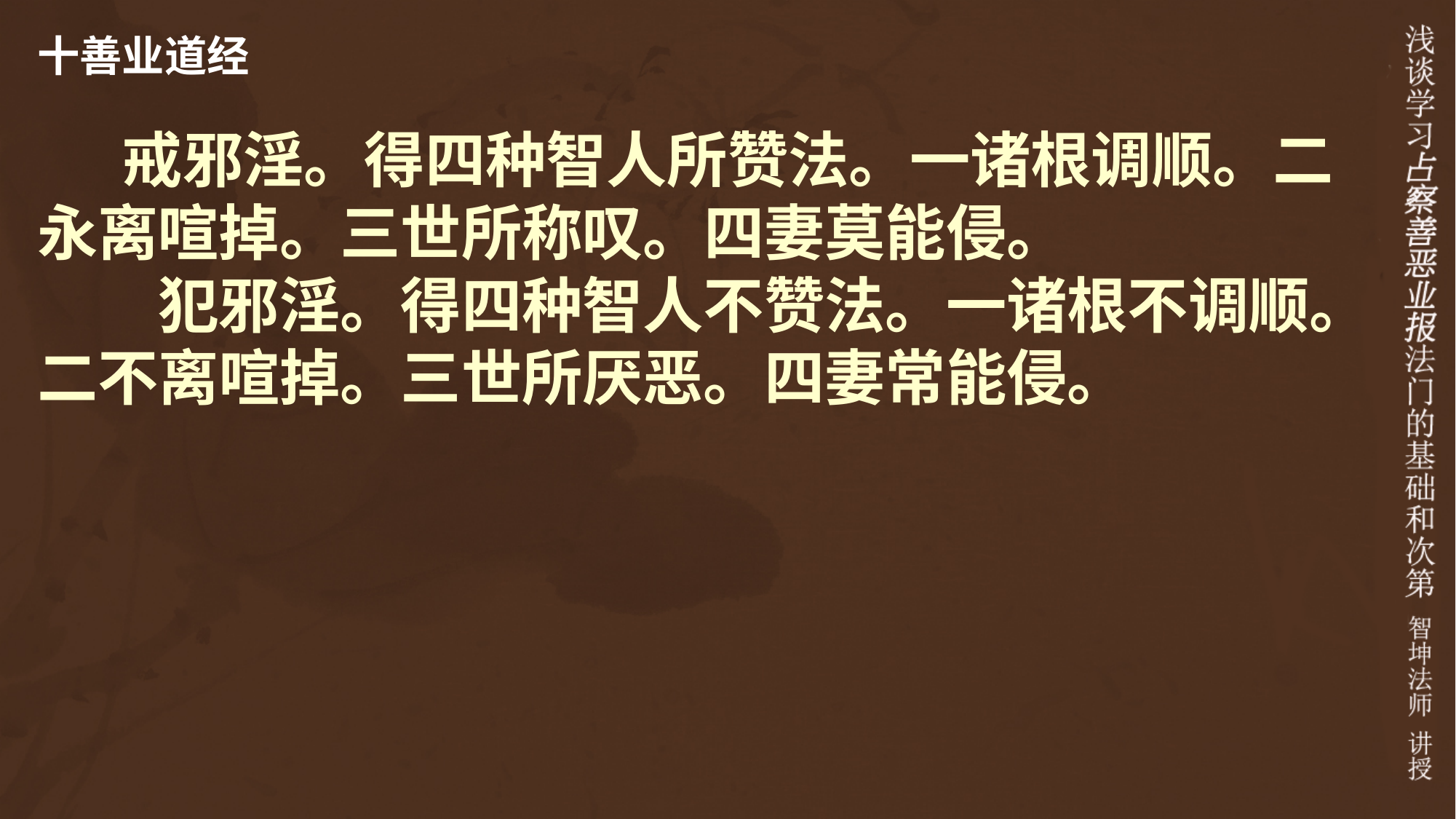

# 十善业道经
　　戒邪淫。得四种智人所赞法。一诸根调顺。二永离喧掉。三世所称叹。四妻莫能侵。
　　犯邪淫。得四种智人不赞法。一诸根不调顺。二不离喧掉。三世所厌恶。四妻常能侵。